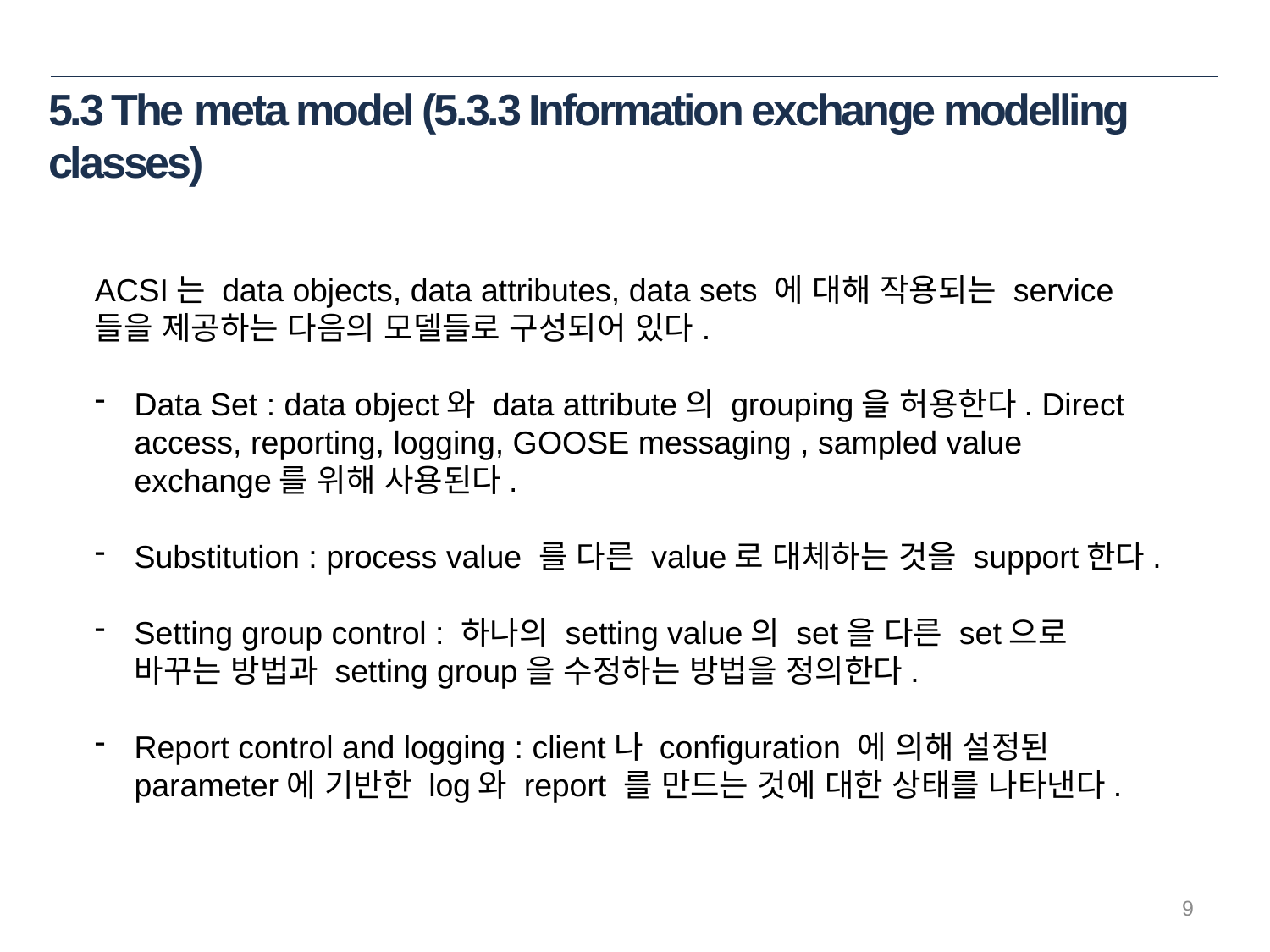

5.3 The meta model (5.3.3 Information exchange modelling classes)
ACSI는 data objects, data attributes, data sets 에 대해 작용되는 service들을 제공하는 다음의 모델들로 구성되어 있다.

Data Set : data object와 data attribute의 grouping을 허용한다. Direct access, reporting, logging, GOOSE messaging , sampled value exchange를 위해 사용된다.

Substitution : process value 를 다른 value로 대체하는 것을 support한다.

Setting group control : 하나의 setting value의 set을 다른 set으로 바꾸는 방법과 setting group을 수정하는 방법을 정의한다.

Report control and logging : client나 configuration 에 의해 설정된 parameter에 기반한 log와 report 를 만드는 것에 대한 상태를 나타낸다.

9